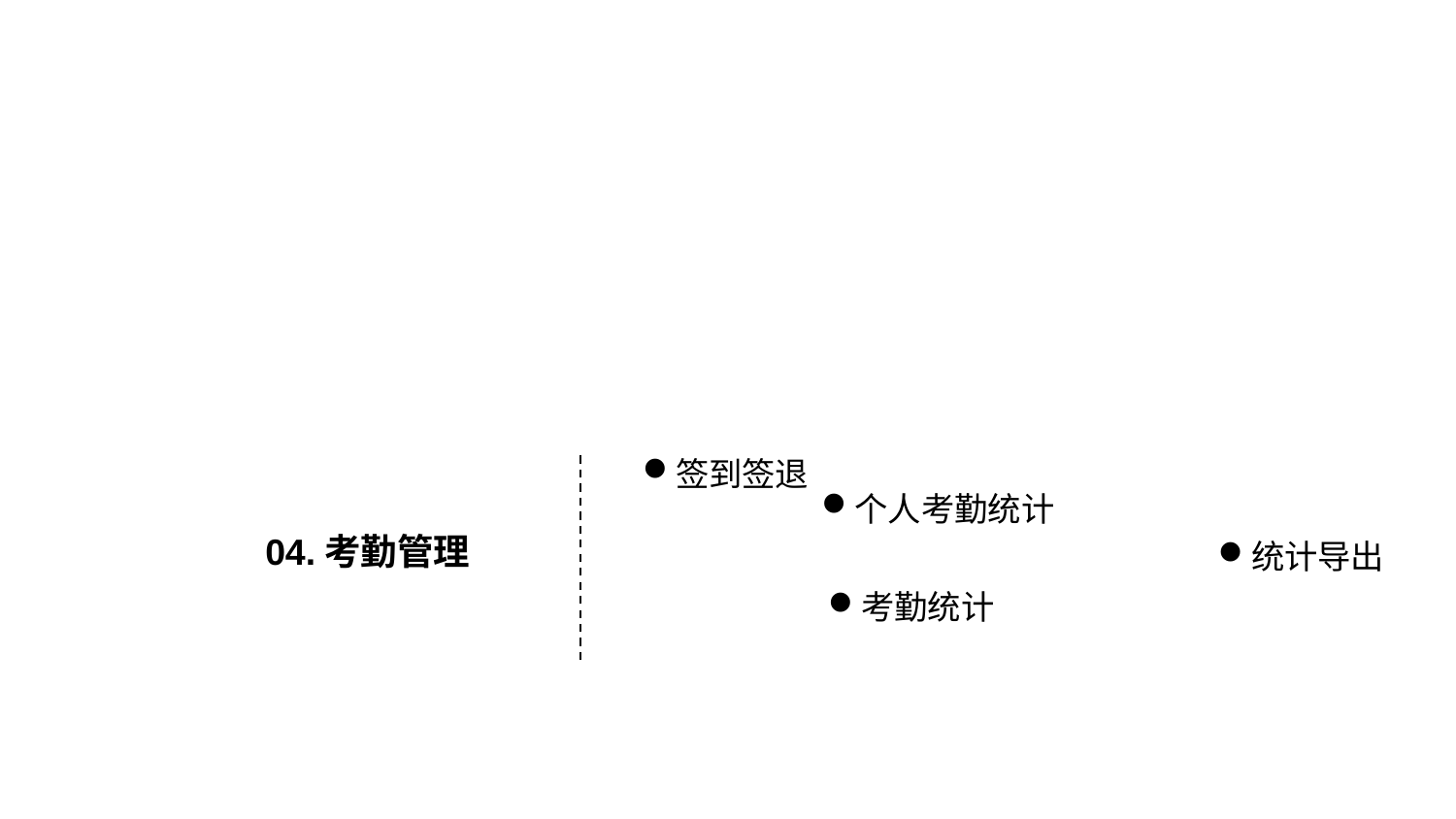

16
签到签退
个人考勤统计
               04.考勤管理
统计导出

考勤统计
16